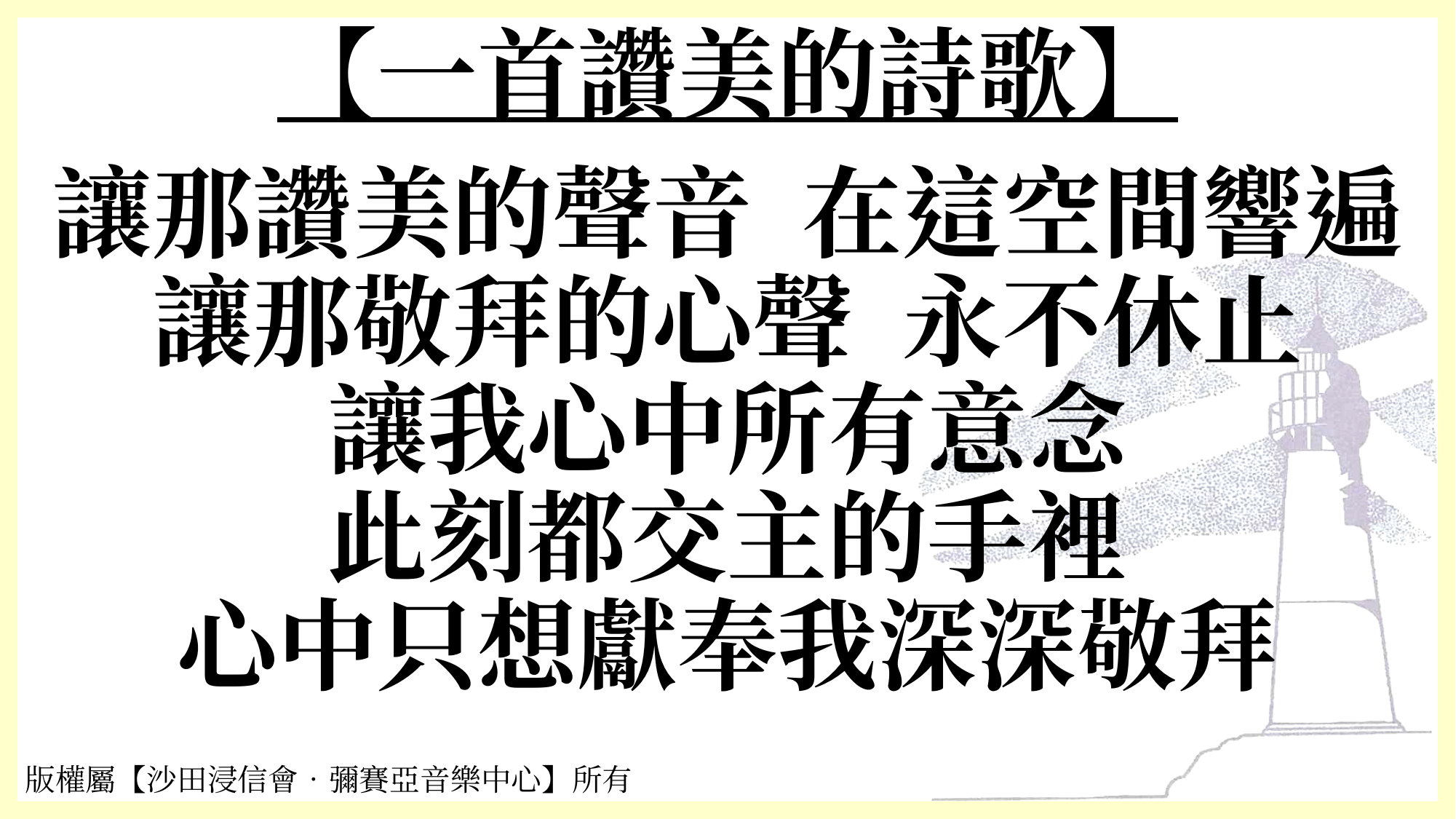

# 【一首讚美的詩歌】
讓那讚美的聲音  在這空間響遍
讓那敬拜的心聲  永不休止
讓我心中所有意念
此刻都交主的手裡
心中只想獻奉我深深敬拜
版權屬【沙田浸信會‧彌賽亞音樂中心】所有